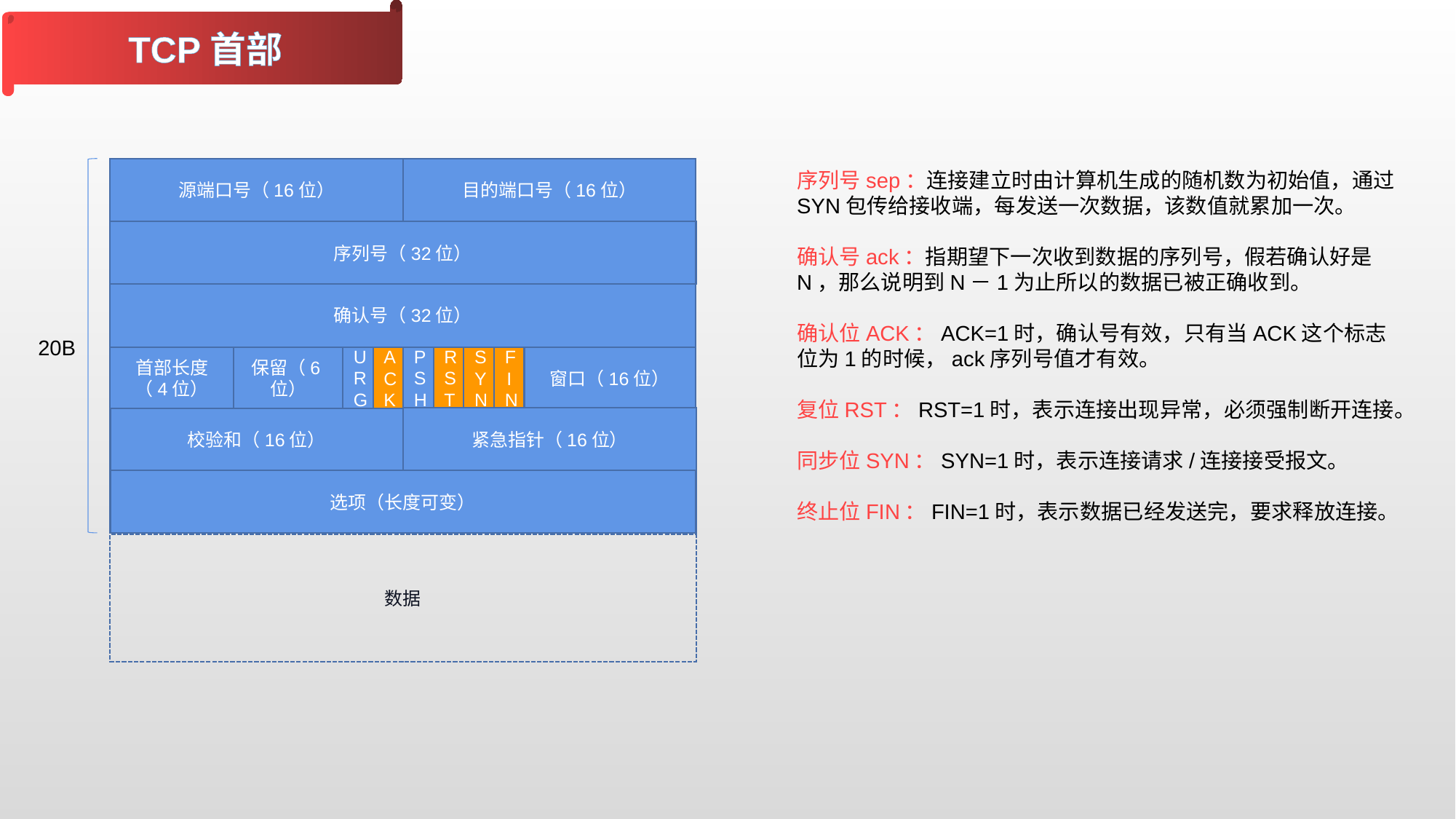

TCP首部
源端口号（16位）
目的端口号（16位）

序列号sep：连接建立时由计算机生成的随机数为初始值，通过SYN包传给接收端，每发送一次数据，该数值就累加一次。

确认号ack：指期望下一次收到数据的序列号，假若确认好是N，那么说明到N－1为止所以的数据已被正确收到。

确认位ACK：ACK=1时，确认号有效，只有当ACK这个标志位为1的时候，ack序列号值才有效。

复位RST：RST=1时，表示连接出现异常，必须强制断开连接。

同步位SYN：SYN=1时，表示连接请求/连接接受报文。

终止位FIN：FIN=1时，表示数据已经发送完，要求释放连接。
序列号（32位）
确认号（32位）
20B
PSH
RST
首部长度
（4位）
保留（6位）
URG
ACK
SYN
FIN
窗口（16位）
紧急指针（16位）
校验和（16位）
选项（长度可变）
数据